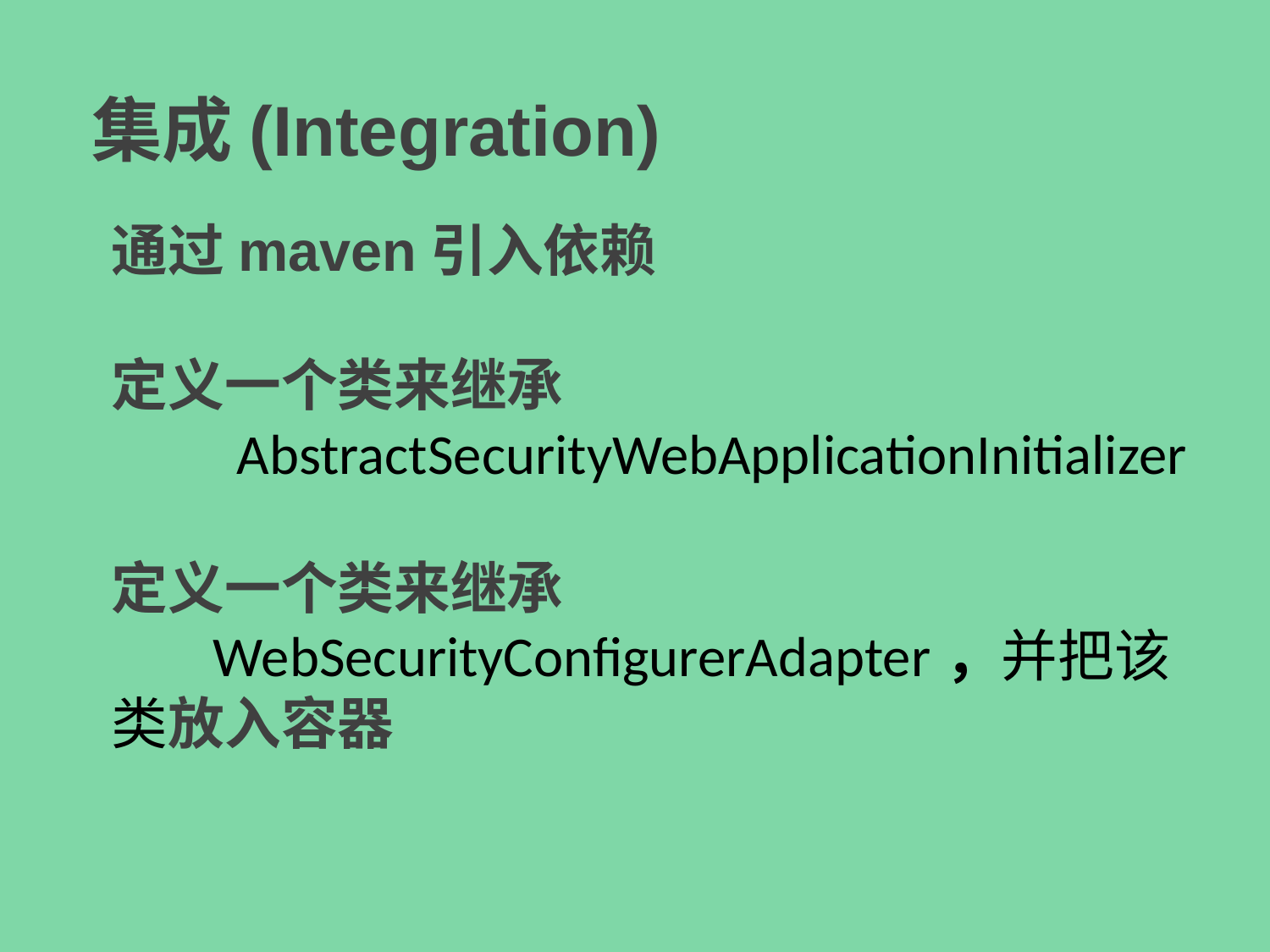

集成(Integration)
通过maven引入依赖

定义一个类来继承
        AbstractSecurityWebApplicationInitializer

定义一个类来继承
        WebSecurityConfigurerAdapter，并把该类放入容器